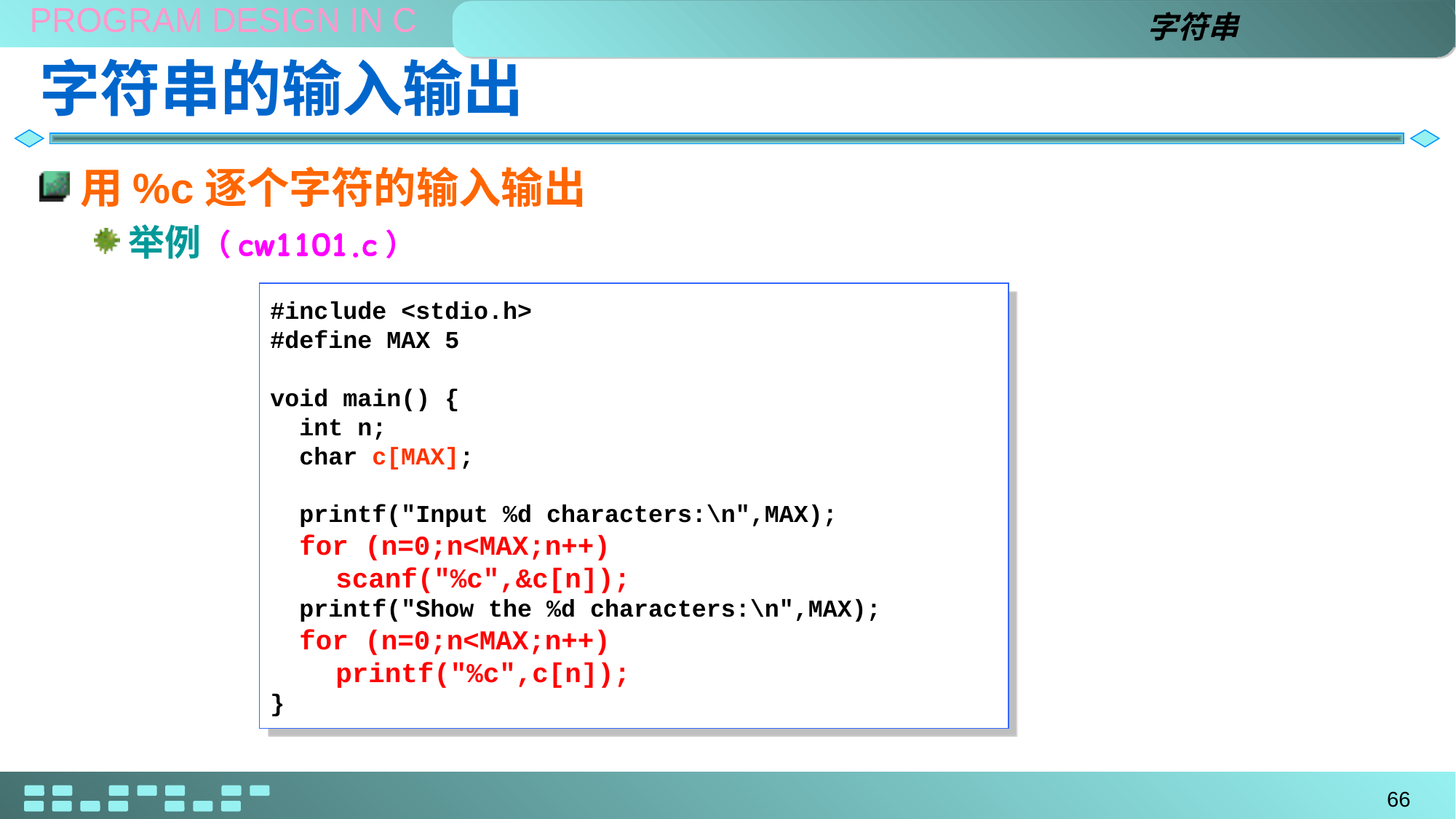

字符串
# 字符串的输入输出
用%c逐个字符的输入输出
举例（cw1101.c）
#include <stdio.h>
#define MAX 5

void main() {
  int n;
  char c[MAX];

  printf("Input %d characters:\n",MAX);
  for (n=0;n<MAX;n++)
    scanf("%c",&c[n]);
  printf("Show the %d characters:\n",MAX);
  for (n=0;n<MAX;n++)
    printf("%c",c[n]);
}
66